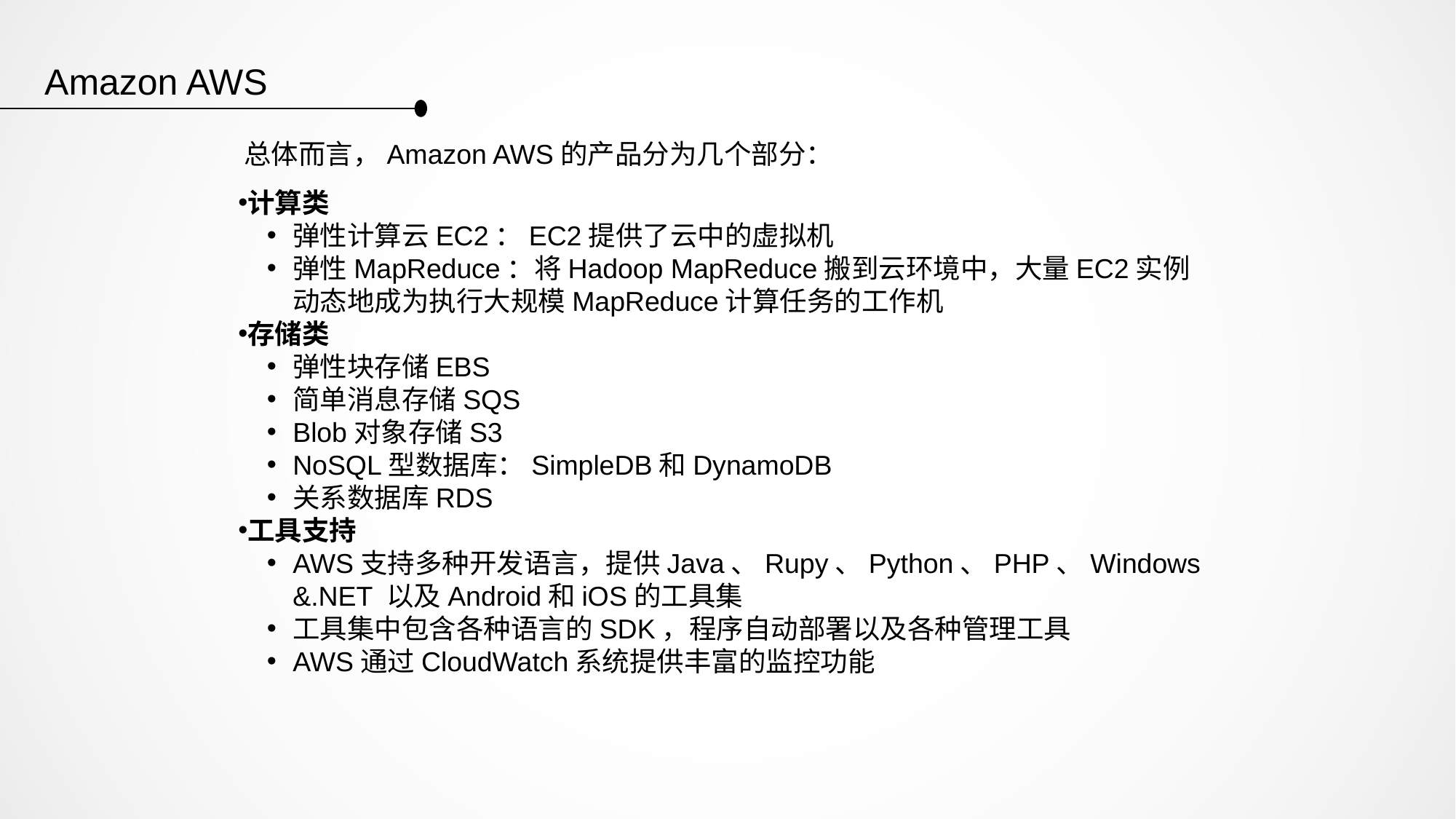

Amazon AWS

总体而言，Amazon AWS的产品分为几个部分：
计算类
弹性计算云EC2：EC2提供了云中的虚拟机
弹性MapReduce：将Hadoop MapReduce搬到云环境中，大量EC2实例动态地成为执行大规模MapReduce计算任务的工作机
存储类
弹性块存储EBS
简单消息存储SQS
Blob对象存储S3
NoSQL型数据库：SimpleDB和DynamoDB
关系数据库RDS
工具支持
AWS支持多种开发语言，提供Java、Rupy、Python、PHP、Windows &.NET 以及Android和iOS的工具集
工具集中包含各种语言的SDK，程序自动部署以及各种管理工具
AWS通过CloudWatch系统提供丰富的监控功能